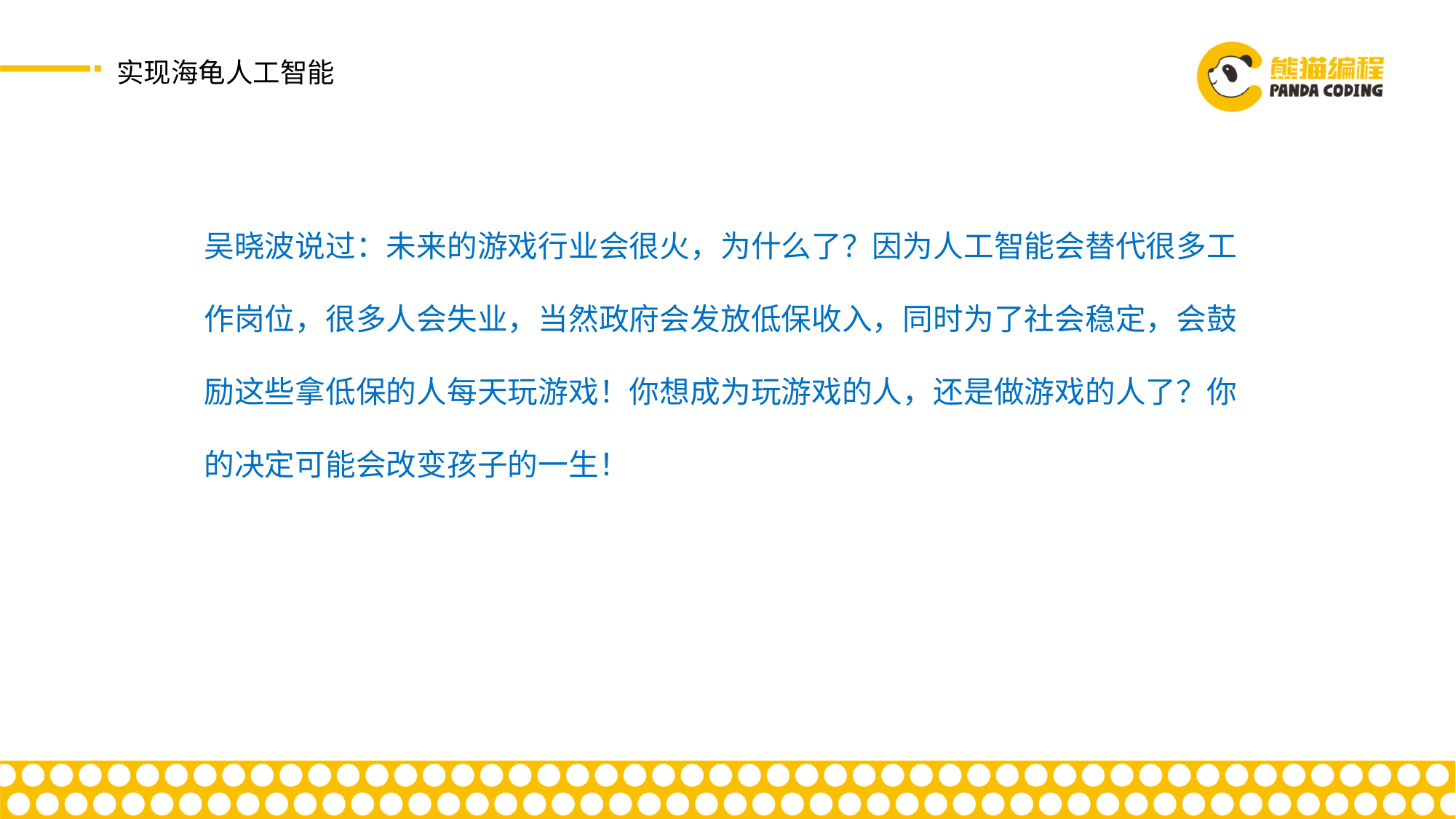

实现海龟人工智能
吴晓波说过：未来的游戏行业会很火，为什么了？因为人工智能会替代很多工作岗位，很多人会失业，当然政府会发放低保收入，同时为了社会稳定，会鼓励这些拿低保的人每天玩游戏！你想成为玩游戏的人，还是做游戏的人了？你的决定可能会改变孩子的一生！